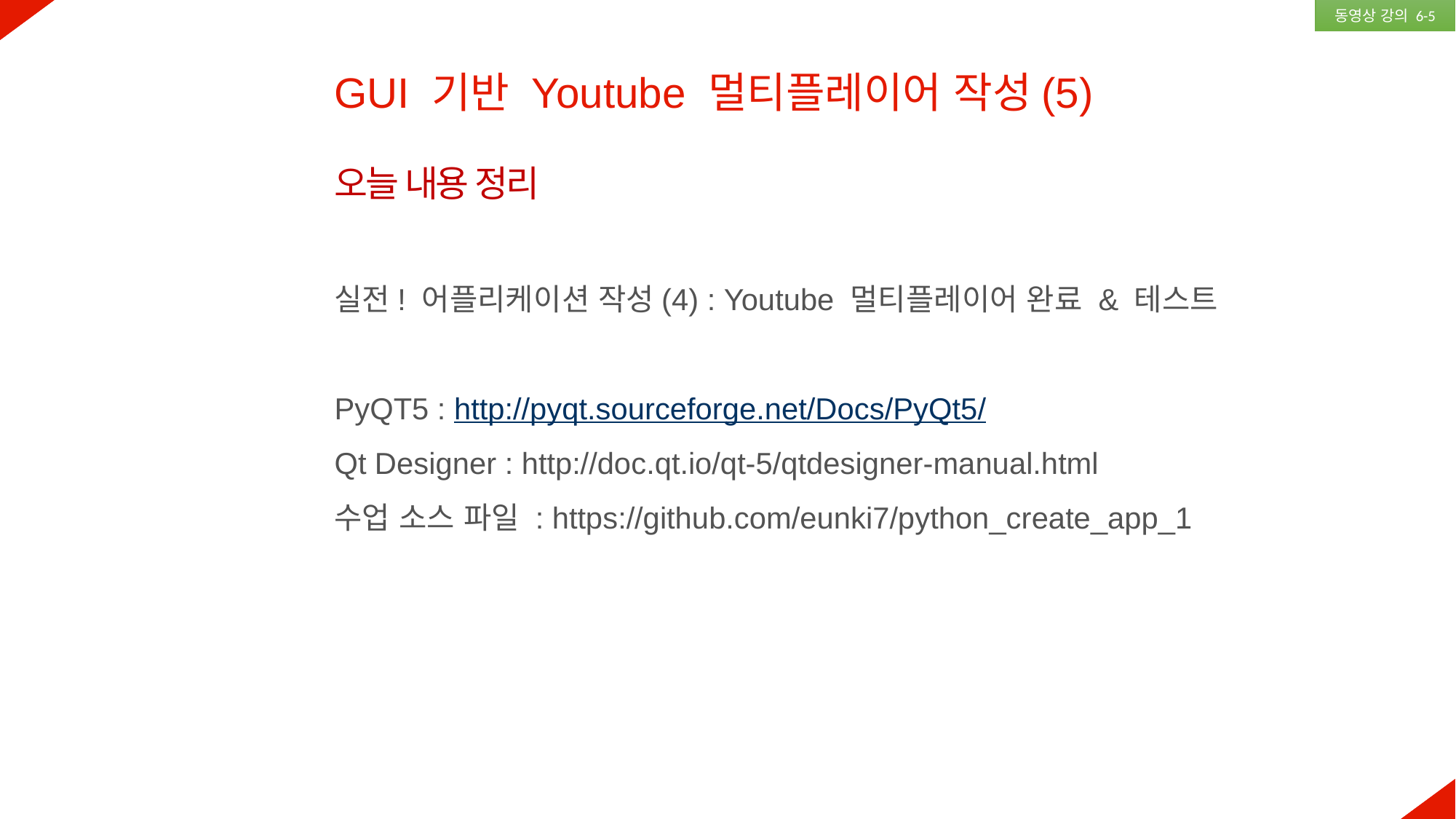

동영상 강의 6-5
GUI 기반 Youtube 멀티플레이어 작성(5)

오늘 내용 정리

실전! 어플리케이션 작성(4) : Youtube 멀티플레이어 완료 & 테스트

PyQT5 : http://pyqt.sourceforge.net/Docs/PyQt5/
Qt Designer : http://doc.qt.io/qt-5/qtdesigner-manual.html
수업 소스 파일 : https://github.com/eunki7/python_create_app_1